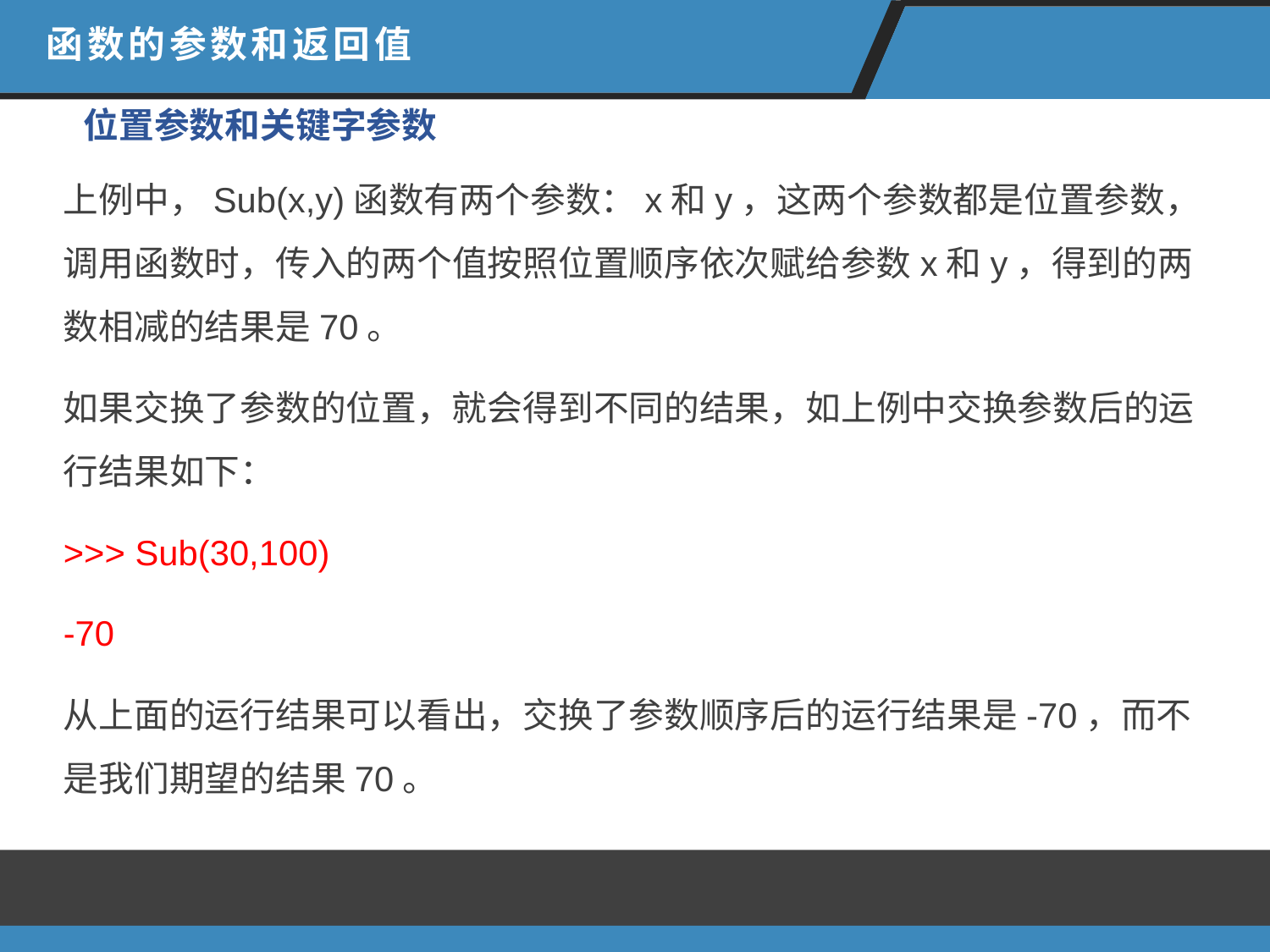

函数的参数和返回值
 位置参数和关键字参数
上例中，Sub(x,y)函数有两个参数：x和y，这两个参数都是位置参数，调用函数时，传入的两个值按照位置顺序依次赋给参数x和y，得到的两数相减的结果是70。
如果交换了参数的位置，就会得到不同的结果，如上例中交换参数后的运行结果如下：
>>> Sub(30,100)
-70
从上面的运行结果可以看出，交换了参数顺序后的运行结果是-70，而不是我们期望的结果70。